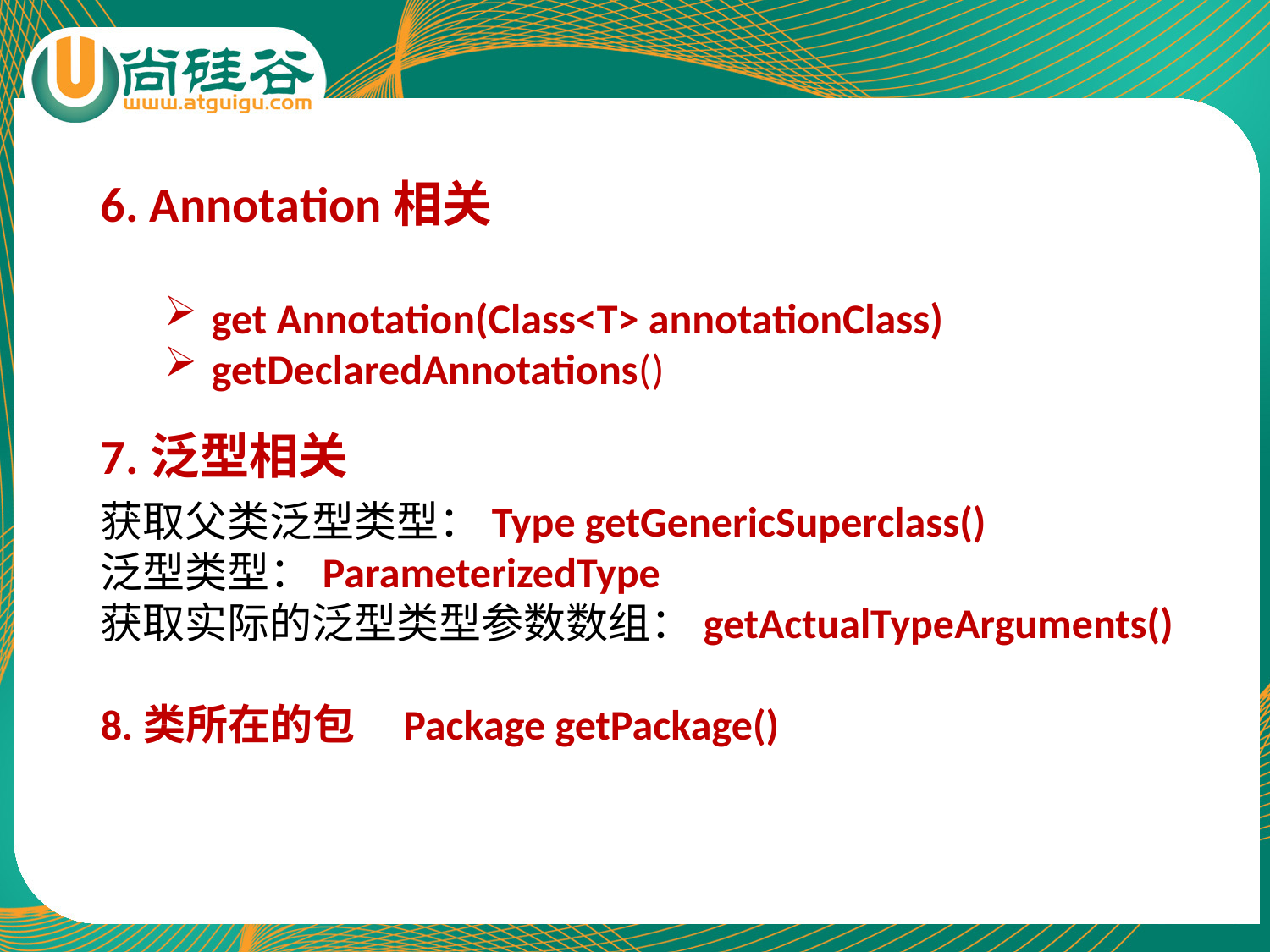

6. Annotation相关

get Annotation(Class<T> annotationClass)
getDeclaredAnnotations()
7.泛型相关
获取父类泛型类型：Type getGenericSuperclass()
泛型类型：ParameterizedType
获取实际的泛型类型参数数组：getActualTypeArguments()

8.类所在的包    Package getPackage()